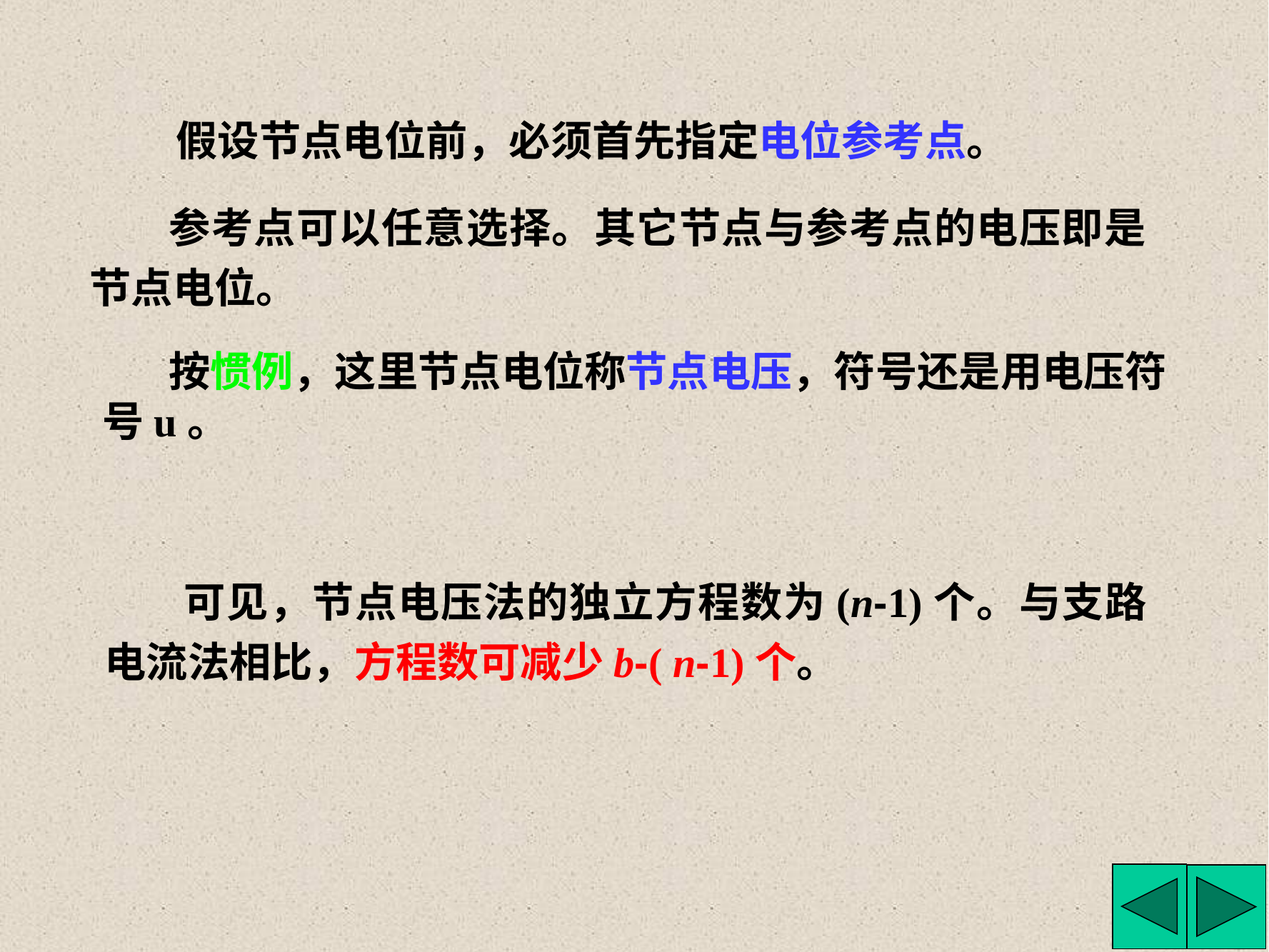

假设节点电位前，必须首先指定电位参考点。
参考点可以任意选择。其它节点与参考点的电压即是节点电位。
按惯例，这里节点电位称节点电压，符号还是用电压符号u。
可见，节点电压法的独立方程数为(n-1)个。与支路电流法相比，方程数可减少b-( n-1)个。